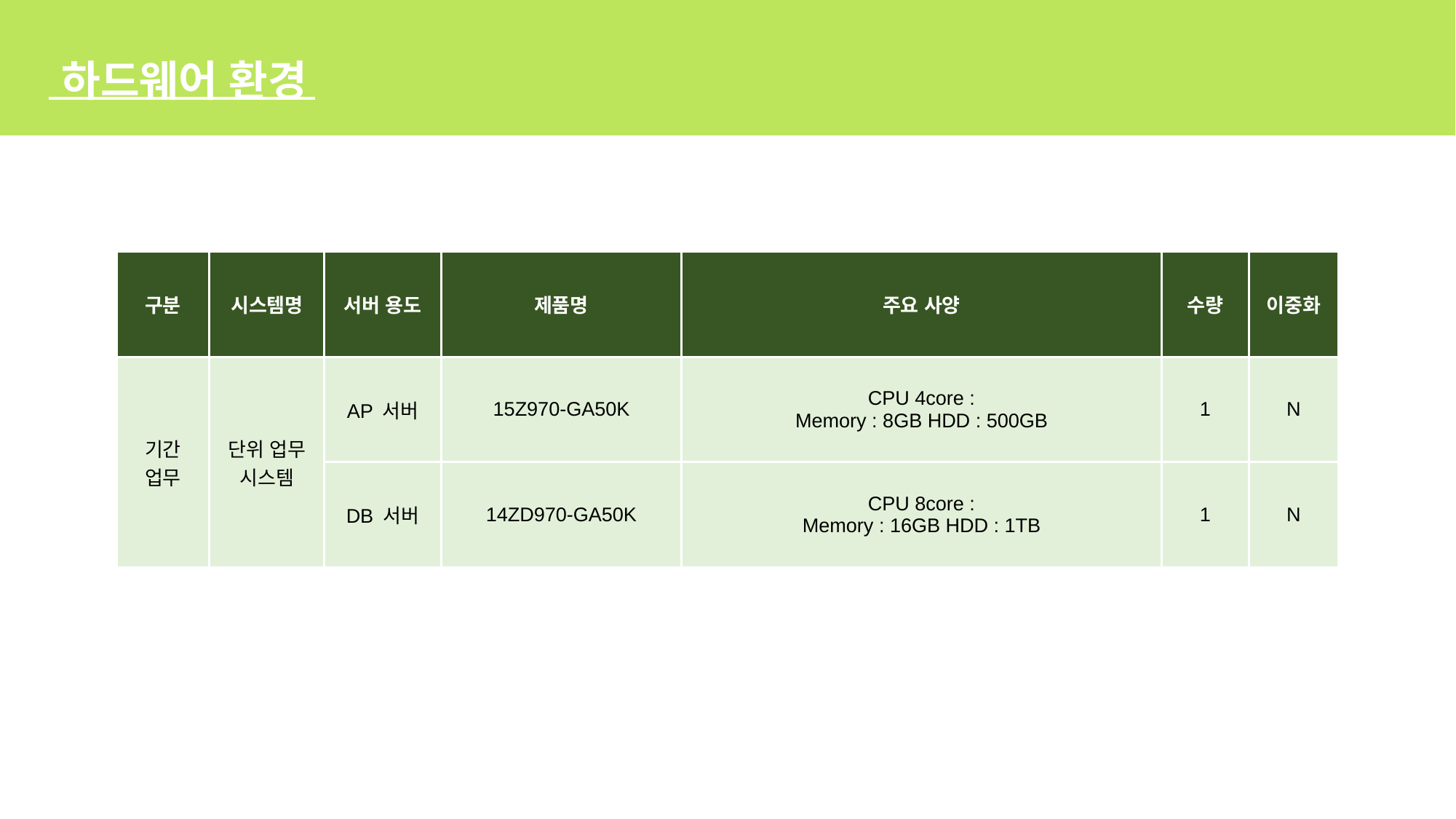

하드웨어 환경
| 구분 | 시스템명 | 서버 용도 | 제품명 | 주요 사양 | 수량 | 이중화 |
| --- | --- | --- | --- | --- | --- | --- |
| 기간 업무 | 단위 업무 시스템 | AP 서버 | 15Z970-GA50K | CPU 4core : Memory : 8GB HDD : 500GB | 1 | N |
|  |  | DB 서버 | 14ZD970-GA50K | CPU 8core : Memory : 16GB HDD : 1TB | 1 | N |